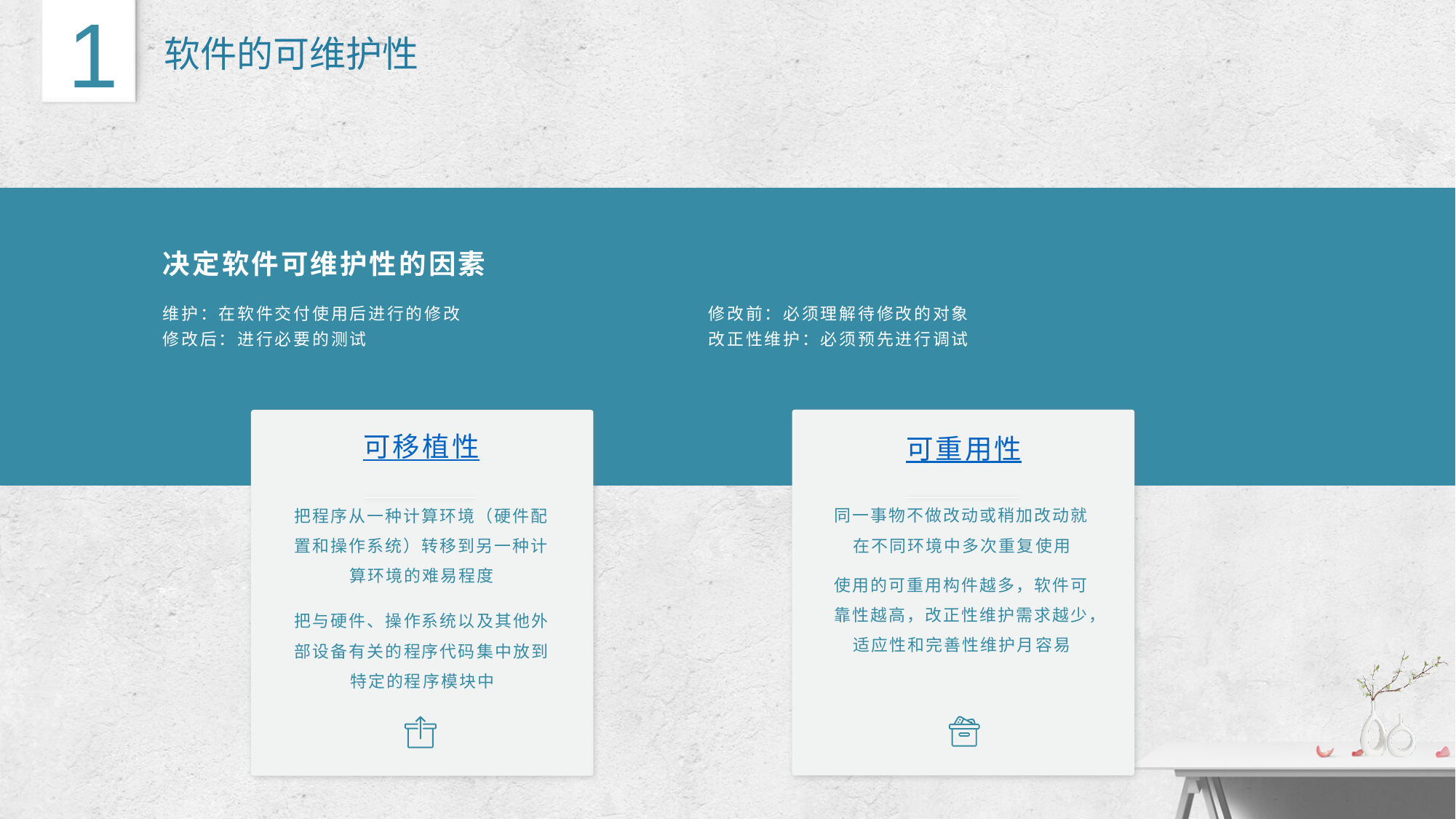

1
软件的可维护性

https://www.ypppt.com/
决定软件可维护性的因素
维护：在软件交付使用后进行的修改			修改前：必须理解待修改的对象
修改后：进行必要的测试				改正性维护：必须预先进行调试

可移植性
可重用性
同一事物不做改动或稍加改动就在不同环境中多次重复使用
把程序从一种计算环境（硬件配置和操作系统）转移到另一种计算环境的难易程度
使用的可重用构件越多，软件可靠性越高，改正性维护需求越少，适应性和完善性维护月容易
把与硬件、操作系统以及其他外部设备有关的程序代码集中放到特定的程序模块中